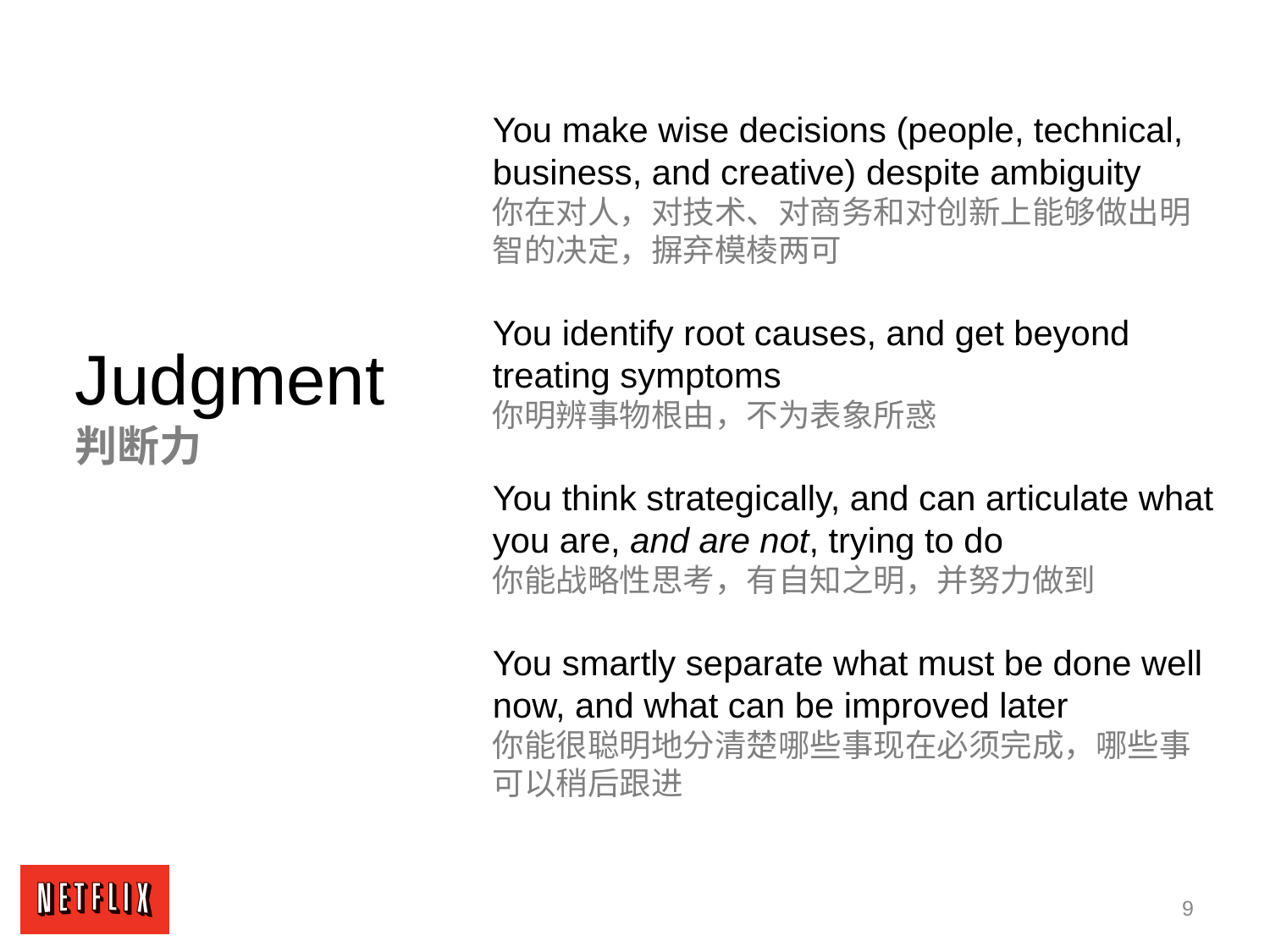

You make wise decisions (people, technical, business, and creative) despite ambiguity
你在对人，对技术、对商务和对创新上能够做出明智的决定，摒弃模棱两可

You identify root causes, and get beyond treating symptoms
你明辨事物根由，不为表象所惑

You think strategically, and can articulate what you are, and are not, trying to do
你能战略性思考，有自知之明，并努力做到

You smartly separate what must be done well now, and what can be improved later
你能很聪明地分清楚哪些事现在必须完成，哪些事可以稍后跟进
Judgment
判断力
9